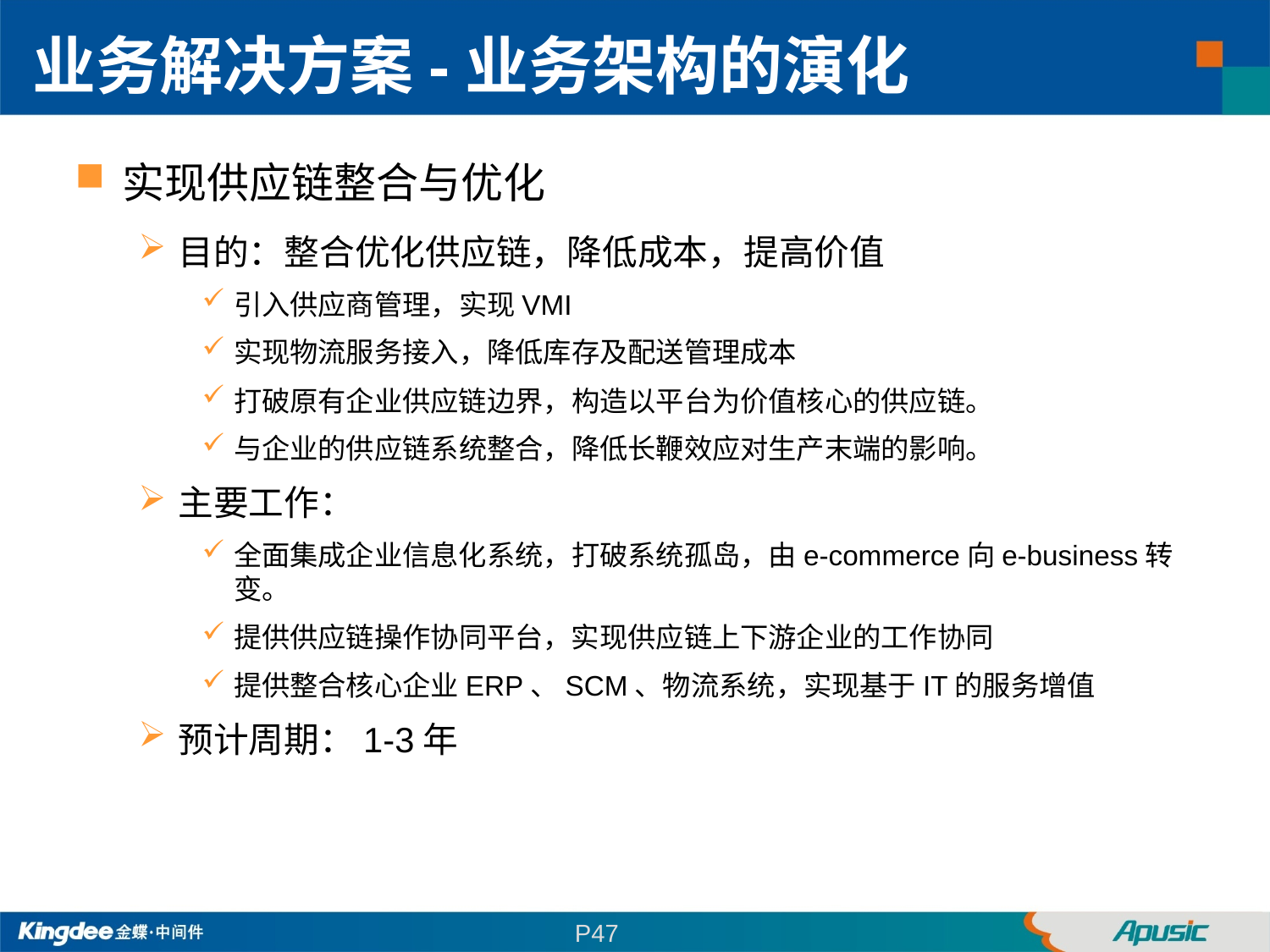

业务解决方案-业务架构的演化
实现供应链整合与优化
目的：整合优化供应链，降低成本，提高价值
引入供应商管理，实现VMI
实现物流服务接入，降低库存及配送管理成本
打破原有企业供应链边界，构造以平台为价值核心的供应链。
与企业的供应链系统整合，降低长鞭效应对生产末端的影响。
主要工作：
全面集成企业信息化系统，打破系统孤岛，由e-commerce向e-business转变。
提供供应链操作协同平台，实现供应链上下游企业的工作协同
提供整合核心企业ERP、SCM、物流系统，实现基于IT的服务增值
预计周期：1-3年